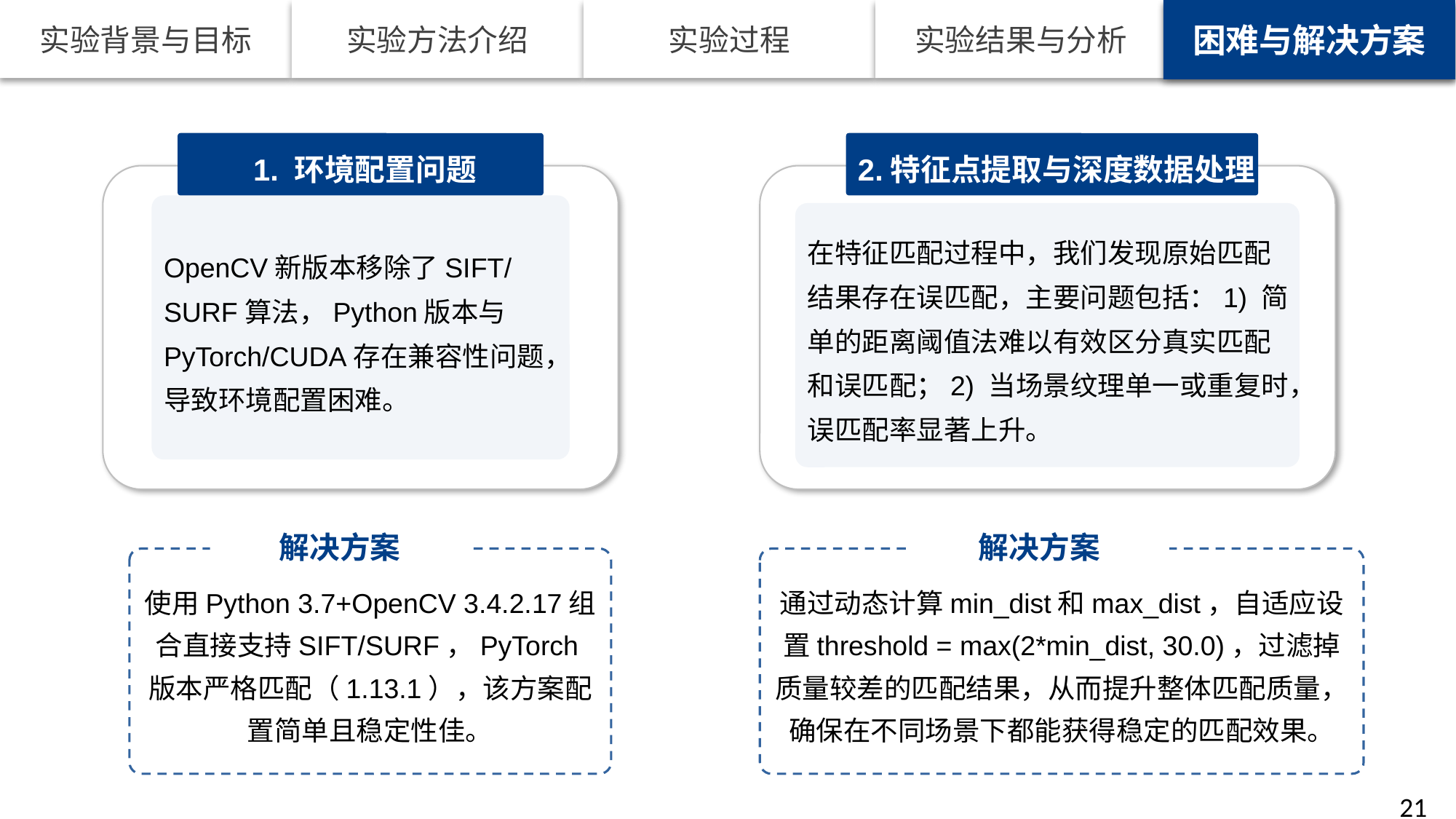

困难与解决方案
1. 环境配置问题
2.特征点提取与深度数据处理

OpenCV新版本移除了SIFT/SURF算法，Python版本与PyTorch/CUDA存在兼容性问题，导致环境配置困难。
在特征匹配过程中，我们发现原始匹配结果存在误匹配，主要问题包括：1) 简单的距离阈值法难以有效区分真实匹配和误匹配；2) 当场景纹理单一或重复时，误匹配率显著上升。
解决方案
解决方案
使用Python 3.7+OpenCV 3.4.2.17组合直接支持SIFT/SURF，PyTorch版本严格匹配（1.13.1），该方案配置简单且稳定性佳。
通过动态计算min_dist和max_dist，自适应设置threshold = max(2*min_dist, 30.0)，过滤掉质量较差的匹配结果，从而提升整体匹配质量，确保在不同场景下都能获得稳定的匹配效果。
21